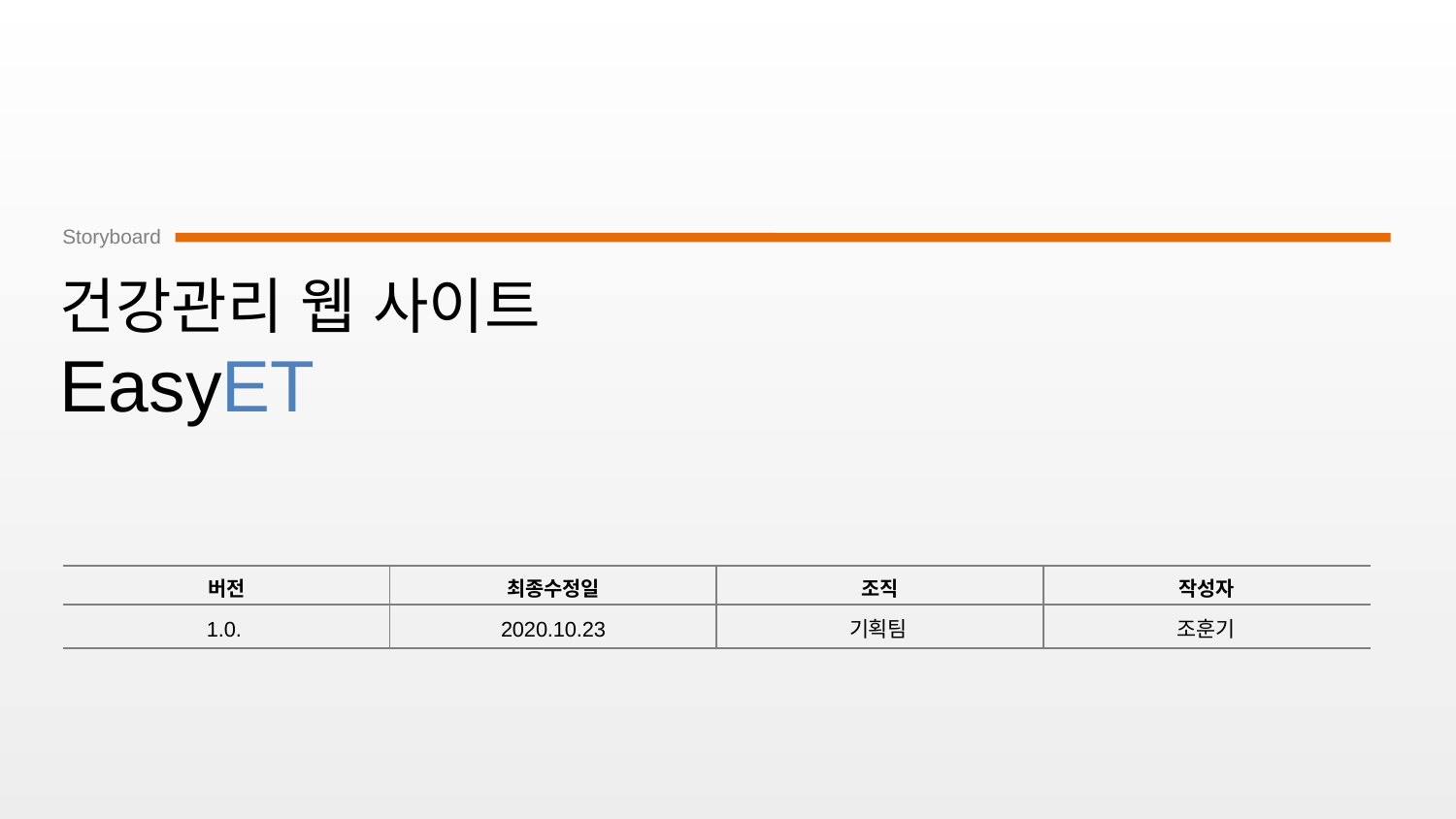

# 건강관리 웹 사이트 EasyET
1.0.
2020.10.23
기획팀
조훈기